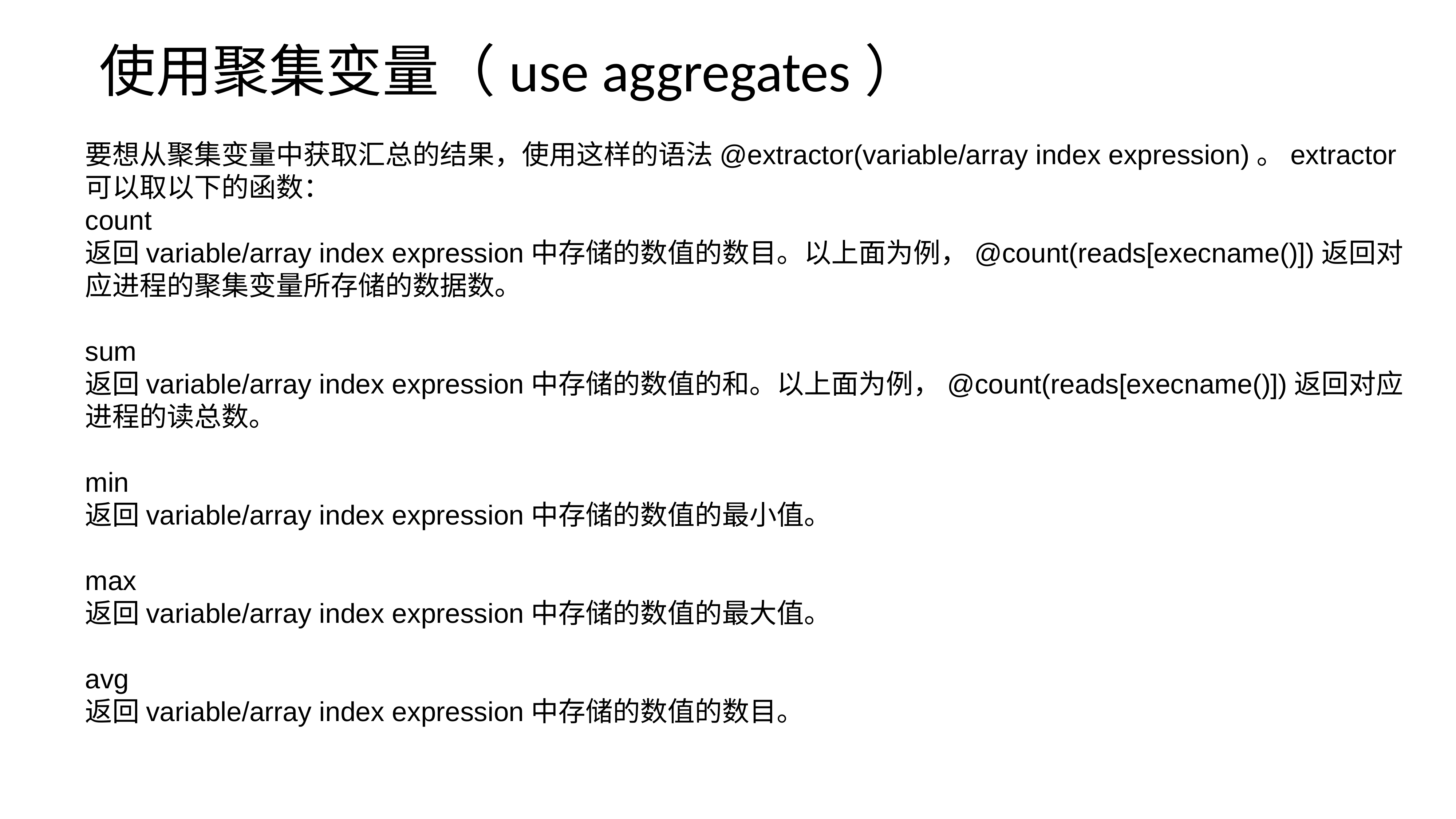

使用聚集变量（use aggregates）
要想从聚集变量中获取汇总的结果，使用这样的语法@extractor(variable/array index expression)。extractor可以取以下的函数：
count
返回variable/array index expression中存储的数值的数目。以上面为例，@count(reads[execname()])返回对应进程的聚集变量所存储的数据数。

sum
返回variable/array index expression中存储的数值的和。以上面为例，@count(reads[execname()])返回对应进程的读总数。

min
返回variable/array index expression中存储的数值的最小值。

max
返回variable/array index expression中存储的数值的最大值。

avg
返回variable/array index expression中存储的数值的数目。